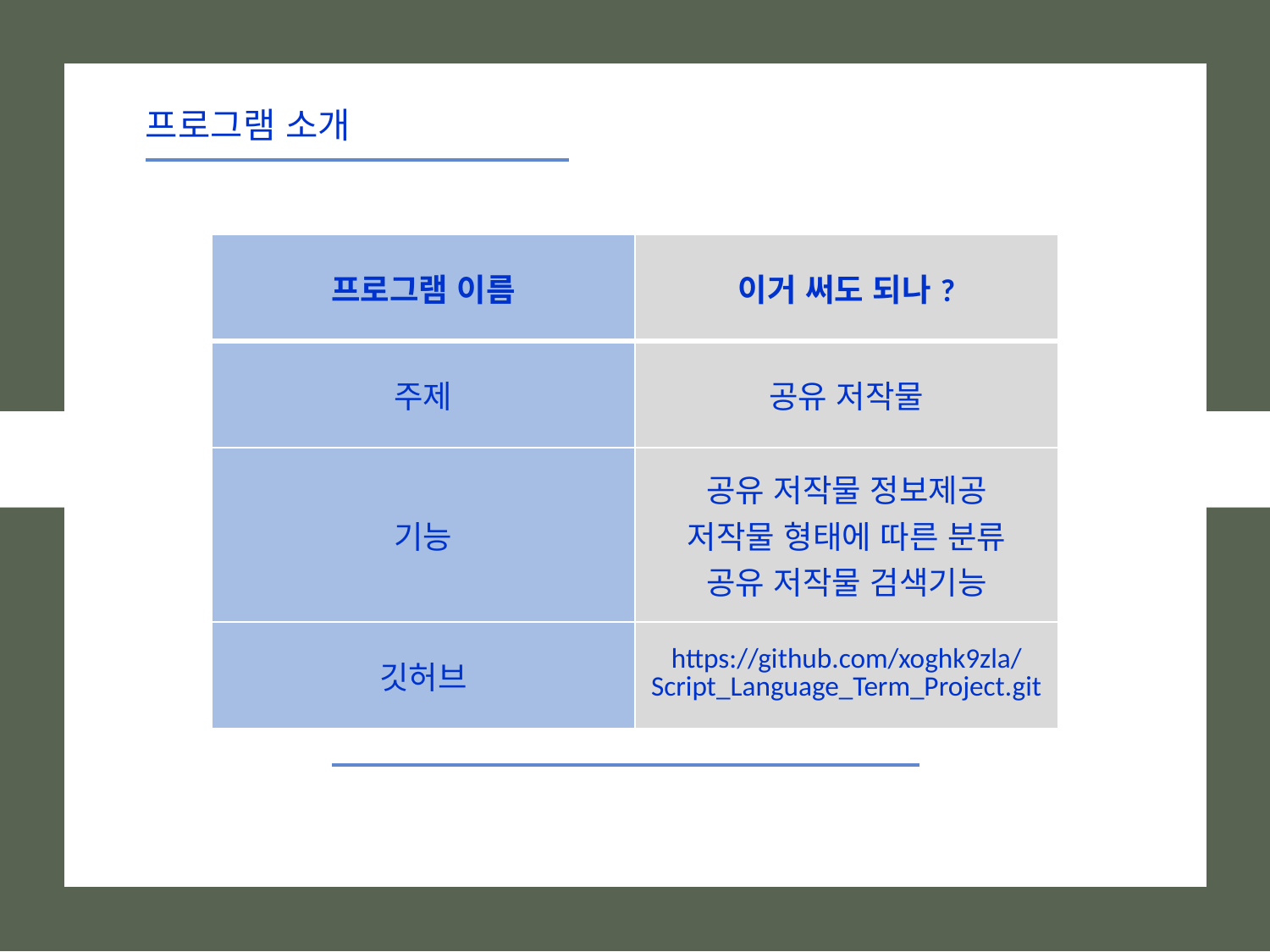

#
프로그램 소개
| 프로그램 이름 | 이거 써도 되나? |
| --- | --- |
| 주제 | 공유 저작물 |
| 기능 | 공유 저작물 정보제공 저작물 형태에 따른 분류 공유 저작물 검색기능 |
| 깃허브 | https://github.com/xoghk9zla/Script\_Language\_Term\_Project.git |
|  |  |
| --- | --- |
|  |  |
|  |  |
|  |  |